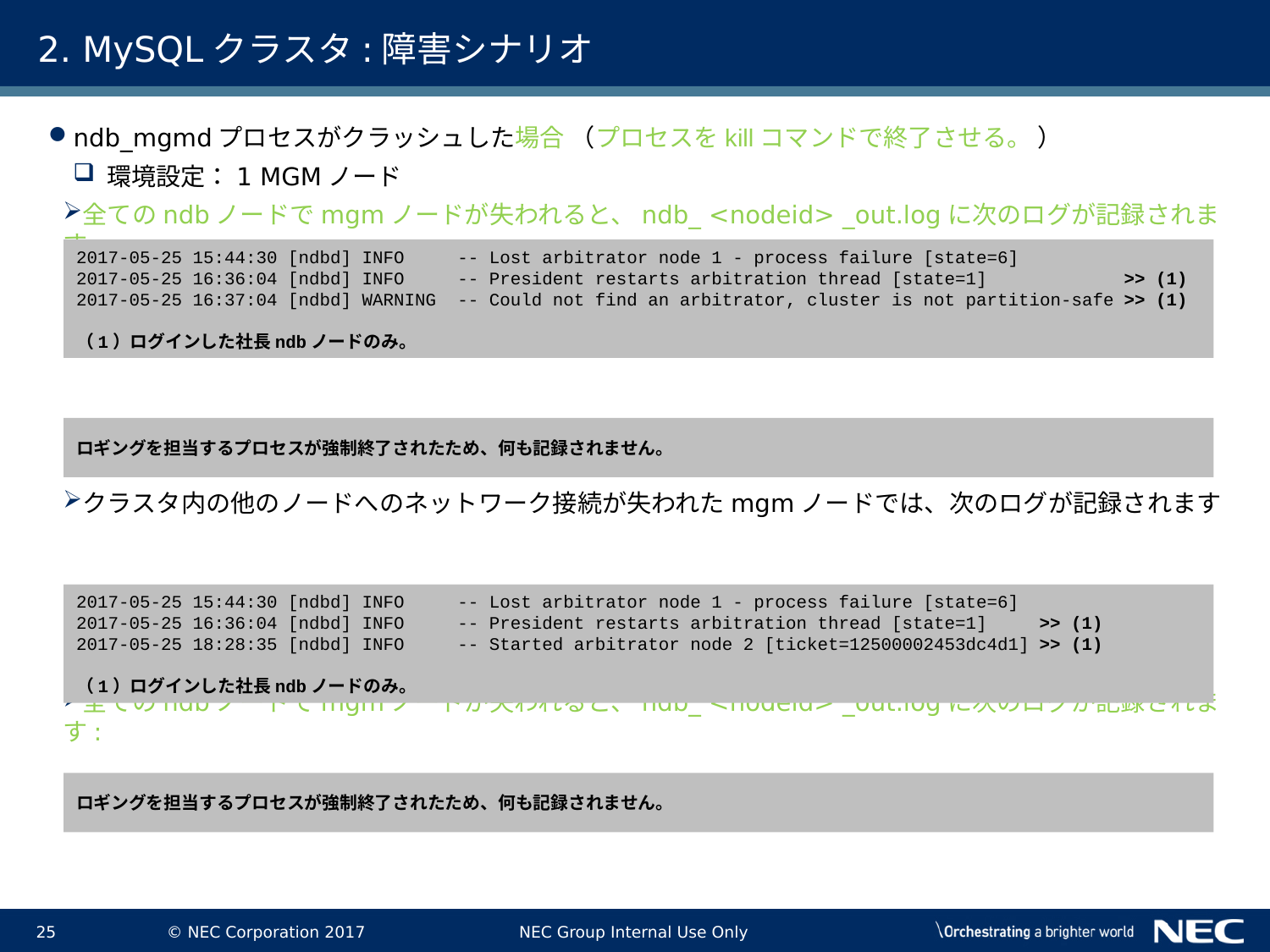

# 2. MySQLクラスタ:障害シナリオ
ndb_mgmdプロセスがクラッシュした場合 （プロセスをkillコマンドで終了させる。 ）
 環境設定：1 MGMノード
全てのndbノードでmgmノードが失われると、ndb_ <nodeid> _out.logに次のログが記録されます:

クラスタ内の他のノードへのネットワーク接続が失われたmgmノードでは、次のログが記録されます

 環境設定：2つのMGMノード
全てのndbノードでmgmノードが失われると、ndb_ <nodeid> _out.logに次のログが記録されます:

クラスタ内の他のノードへのネットワーク接続が失われたmgmノードでは、次のログが記録されます:

2017-05-25 15:44:30 [ndbd] INFO     -- Lost arbitrator node 1 - process failure [state=6]
2017-05-25 16:36:04 [ndbd] INFO     -- President restarts arbitration thread [state=1]             >> (1)
2017-05-25 16:37:04 [ndbd] WARNING  -- Could not find an arbitrator, cluster is not partition-safe >> (1)

（1）ログインした社長ndbノードのみ。
ロギングを担当するプロセスが強制終了されたため、何も記録されません。
2017-05-25 15:44:30 [ndbd] INFO     -- Lost arbitrator node 1 - process failure [state=6]
2017-05-25 16:36:04 [ndbd] INFO     -- President restarts arbitration thread [state=1]     >> (1)
2017-05-25 18:28:35 [ndbd] INFO     -- Started arbitrator node 2 [ticket=12500002453dc4d1] >> (1)

（1）ログインした社長ndbノードのみ。
ロギングを担当するプロセスが強制終了されたため、何も記録されません。